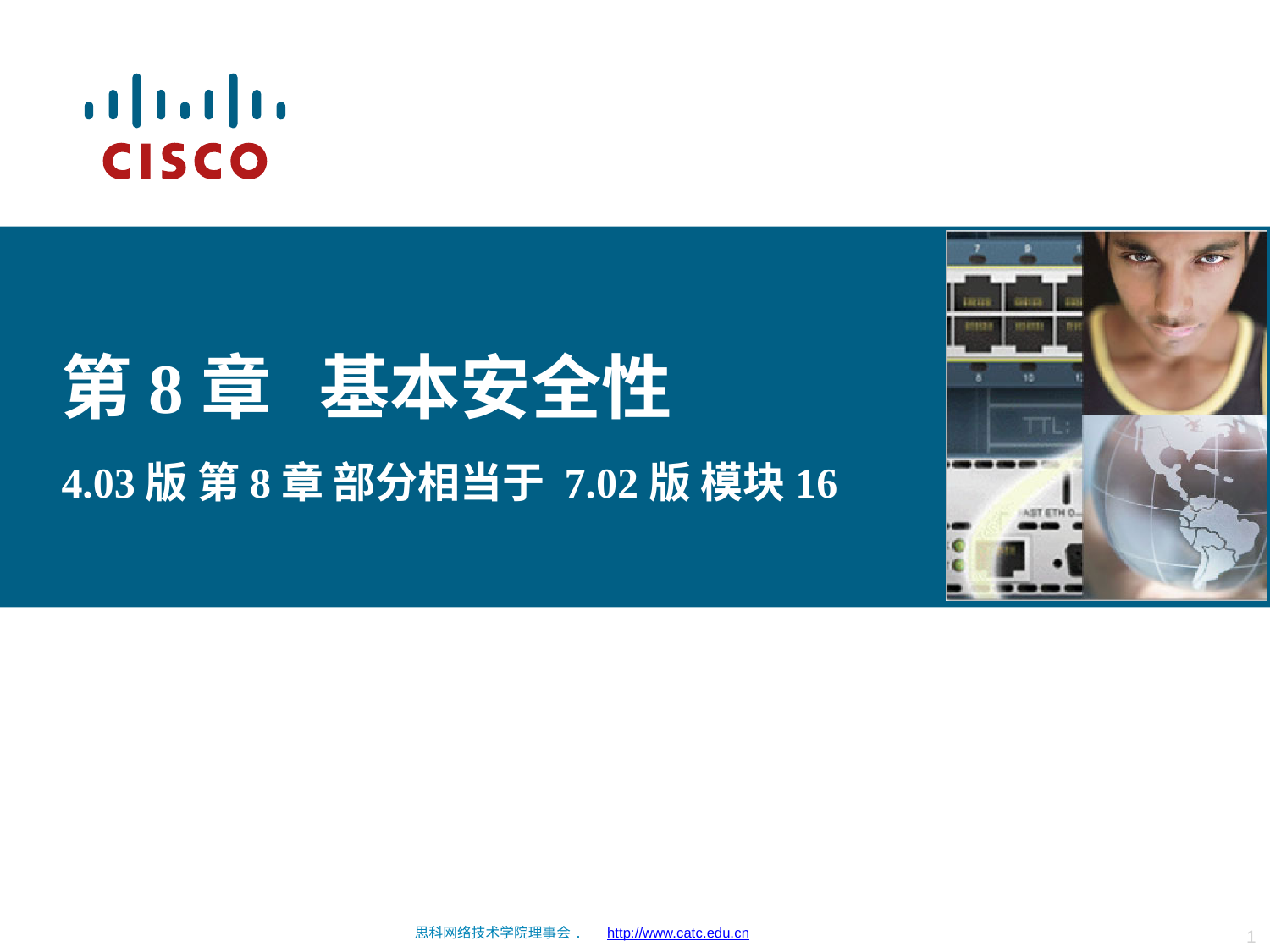

# 第8章   基本安全性
4.03版 第8章 部分相当于 7.02版 模块16